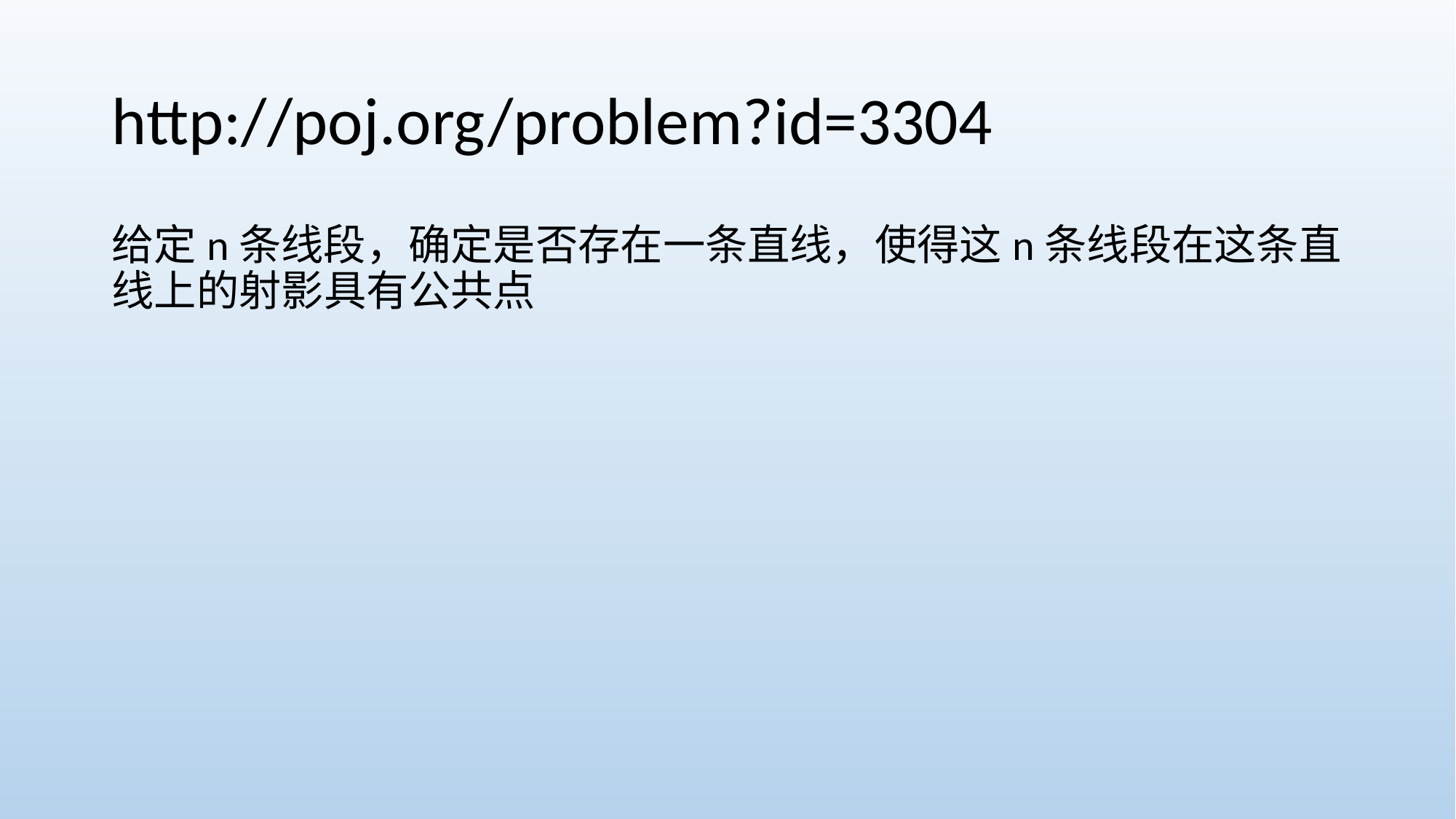

# http://poj.org/problem?id=3304
给定n条线段，确定是否存在一条直线，使得这n条线段在这条直线上的射影具有公共点